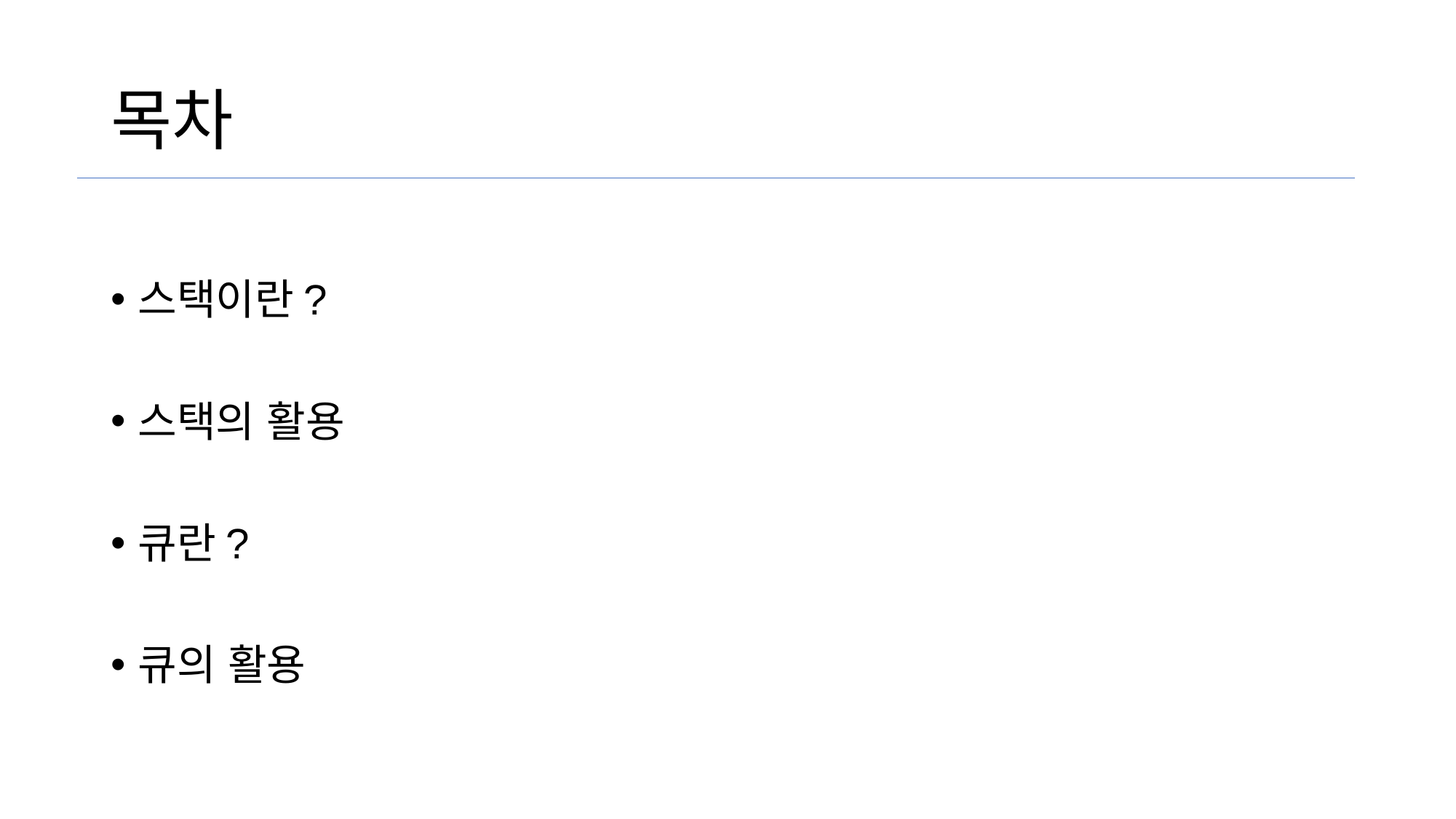

# 목차
스택이란?

스택의 활용

큐란?

큐의 활용